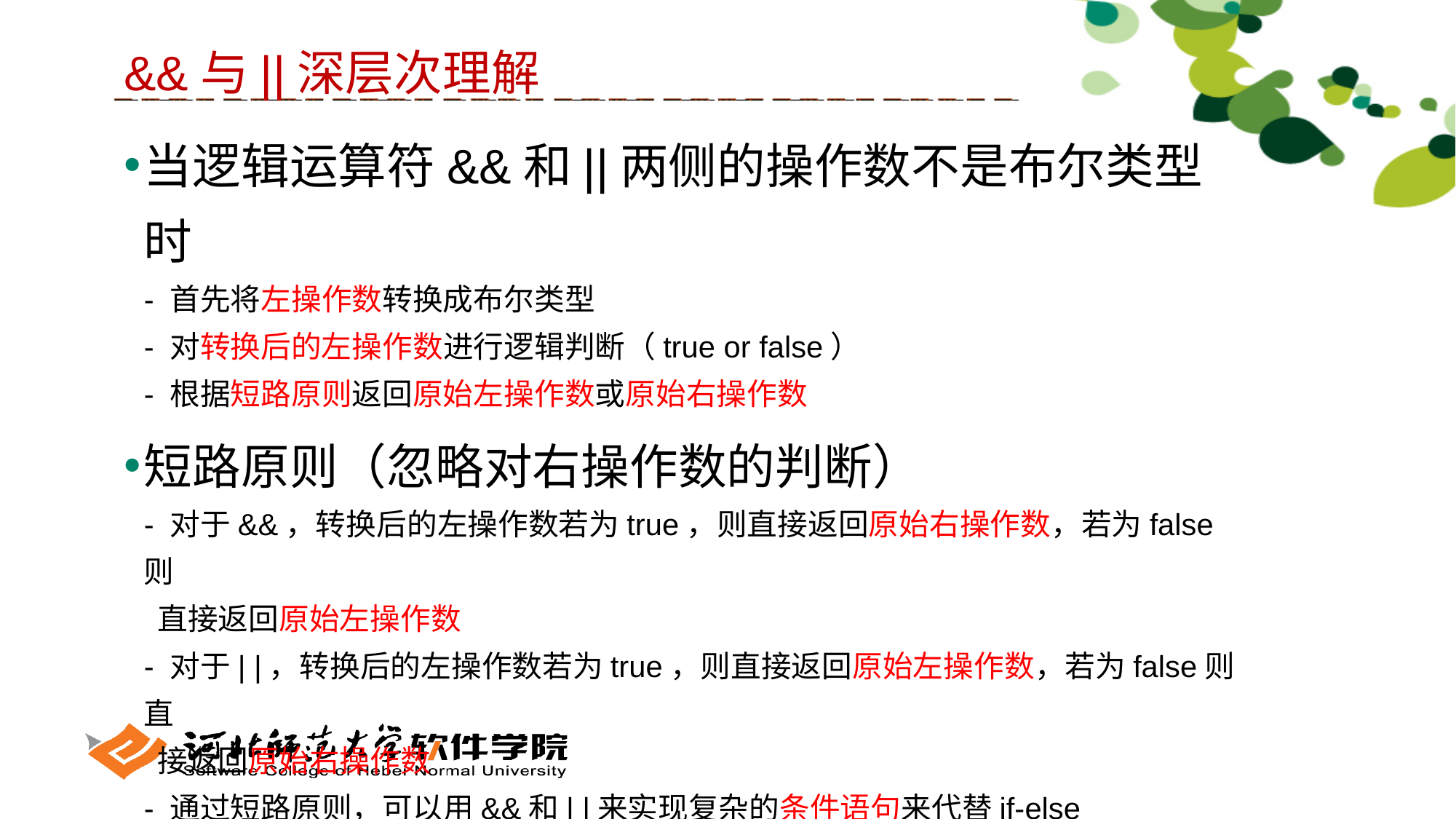

&&与||深层次理解
当逻辑运算符&&和||两侧的操作数不是布尔类型时
- 首先将左操作数转换成布尔类型
- 对转换后的左操作数进行逻辑判断（true or false）
- 根据短路原则返回原始左操作数或原始右操作数
短路原则（忽略对右操作数的判断）
- 对于&&，转换后的左操作数若为true，则直接返回原始右操作数，若为false则
  直接返回原始左操作数
- 对于| |，转换后的左操作数若为true，则直接返回原始左操作数，若为false则直
  接返回原始右操作数
- 通过短路原则，可以用&&和| |来实现复杂的条件语句来代替if-else